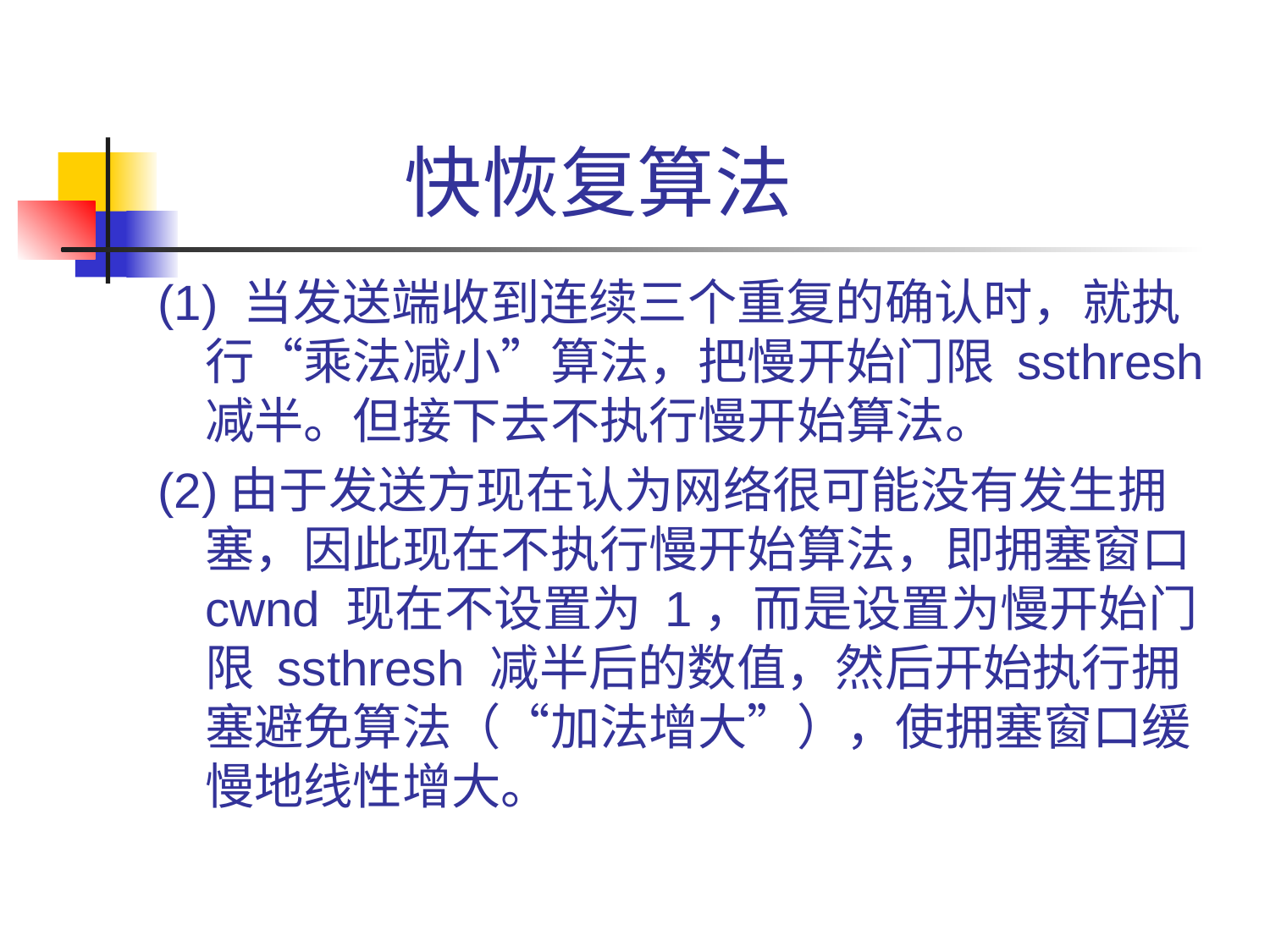

# 快恢复算法
(1) 当发送端收到连续三个重复的确认时，就执行“乘法减小”算法，把慢开始门限 ssthresh 减半。但接下去不执行慢开始算法。
(2)由于发送方现在认为网络很可能没有发生拥塞，因此现在不执行慢开始算法，即拥塞窗口 cwnd 现在不设置为 1，而是设置为慢开始门限 ssthresh 减半后的数值，然后开始执行拥塞避免算法（“加法增大”），使拥塞窗口缓慢地线性增大。